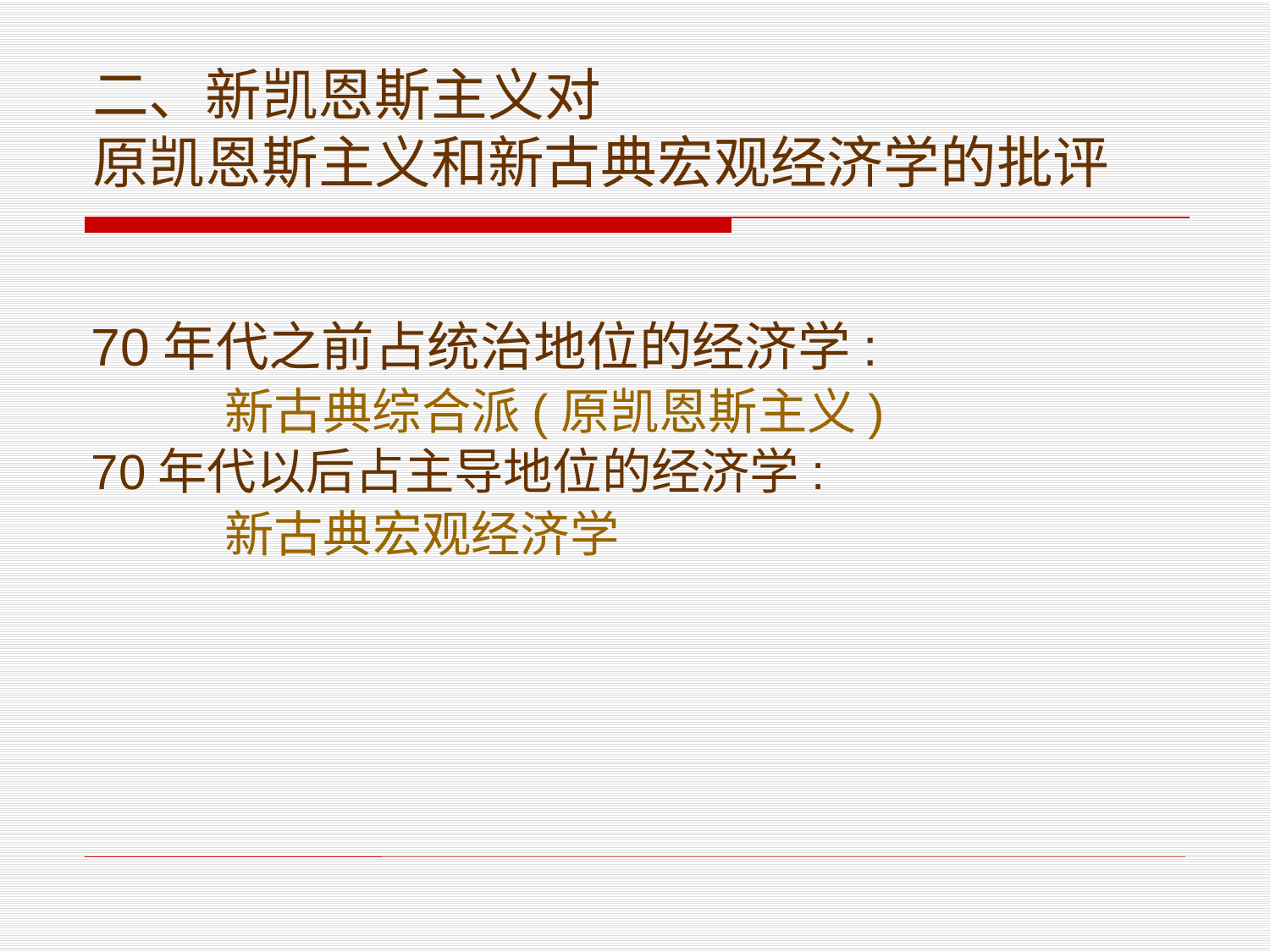

二、新凯恩斯主义对
原凯恩斯主义和新古典宏观经济学的批评

70年代之前占统治地位的经济学:
          新古典综合派(原凯恩斯主义)
70年代以后占主导地位的经济学:
          新古典宏观经济学